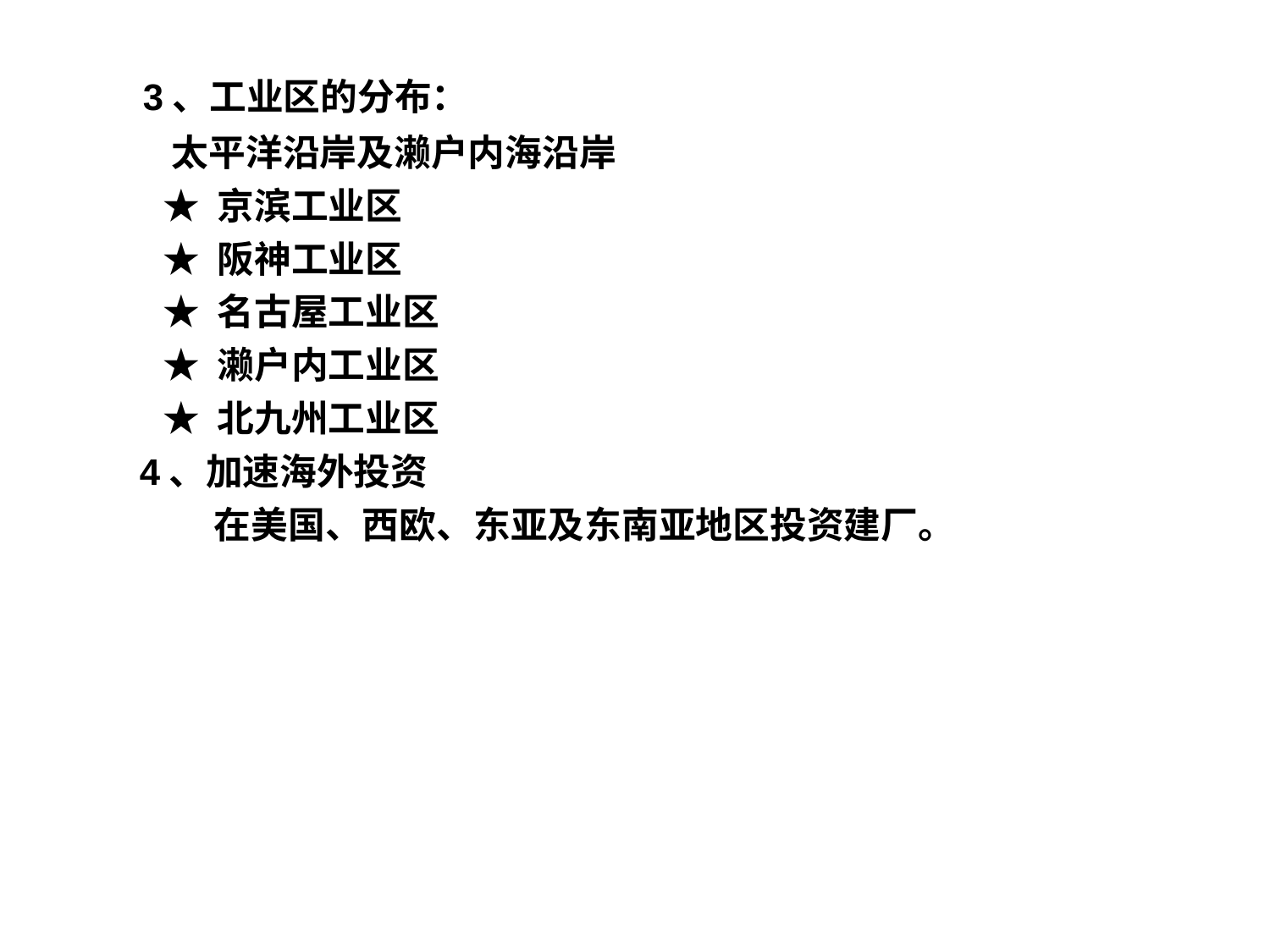

3、工业区的分布：
    太平洋沿岸及濑户内海沿岸
    ★ 京滨工业区
    ★ 阪神工业区
    ★ 名古屋工业区
    ★ 濑户内工业区
    ★ 北九州工业区
 4、加速海外投资
         在美国、西欧、东亚及东南亚地区投资建厂。